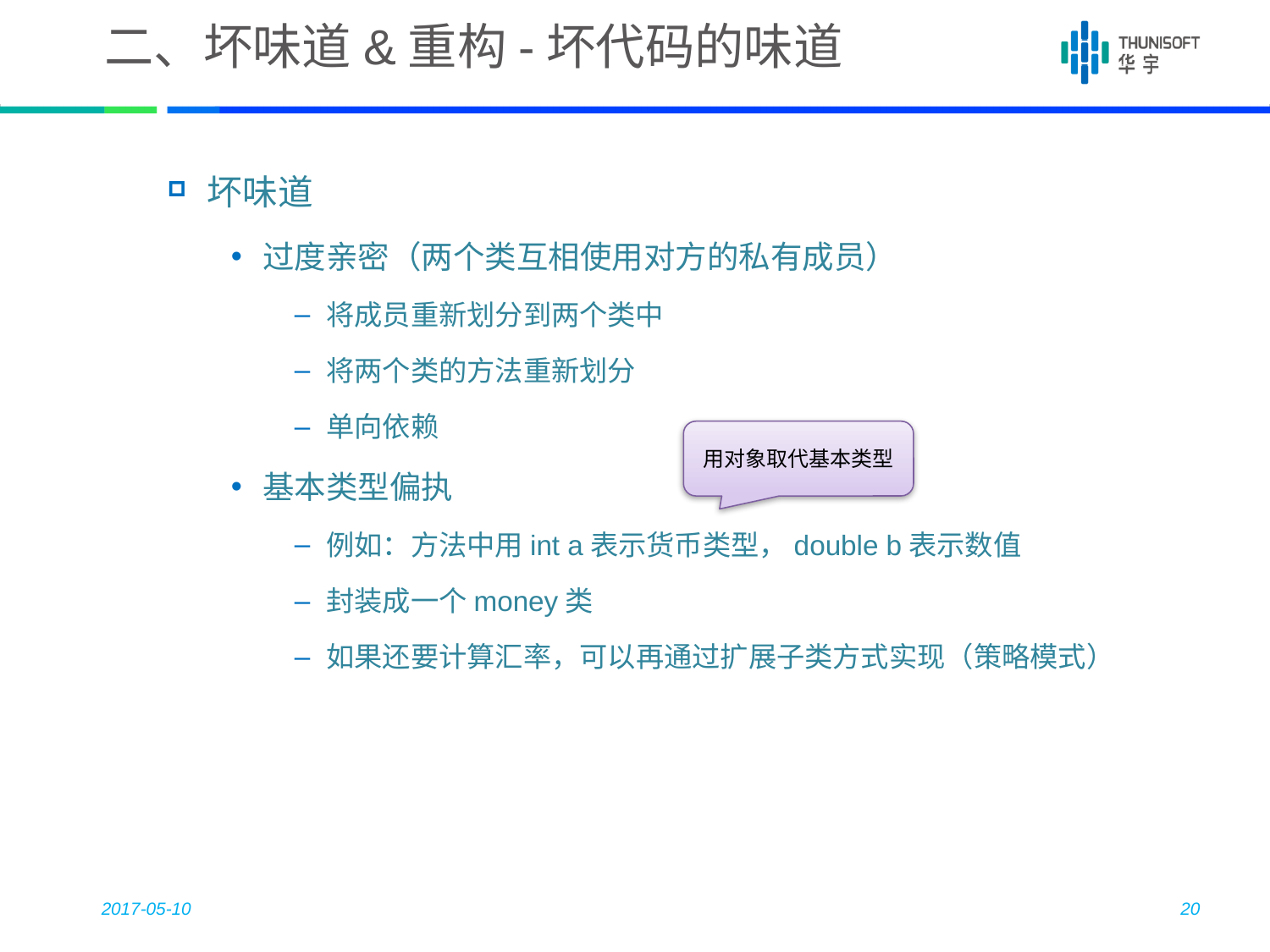

# 二、坏味道&重构-坏代码的味道
坏味道
过度亲密（两个类互相使用对方的私有成员）
将成员重新划分到两个类中
将两个类的方法重新划分
单向依赖
基本类型偏执
例如：方法中用int a表示货币类型，double b表示数值
封装成一个money类
如果还要计算汇率，可以再通过扩展子类方式实现（策略模式）

用对象取代基本类型
2017-05-10
20